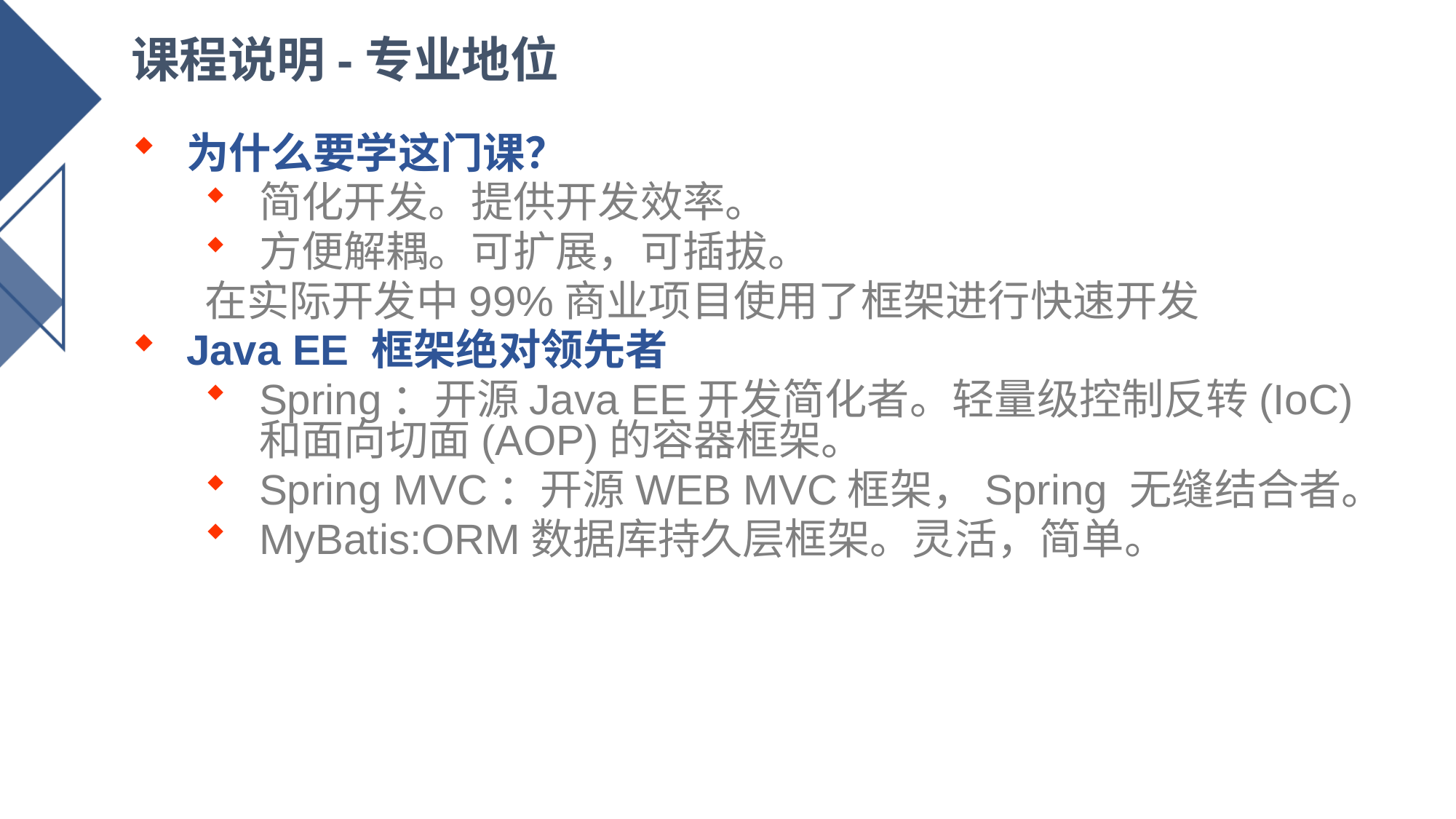

# 课程说明-专业地位

为什么要学这门课？
简化开发。提供开发效率。
方便解耦。可扩展，可插拔。
在实际开发中99%商业项目使用了框架进行快速开发
Java EE 框架绝对领先者
Spring：开源Java EE开发简化者。轻量级控制反转(IoC)和面向切面(AOP)的容器框架。
Spring MVC：开源WEB MVC框架，Spring 无缝结合者。
MyBatis:ORM数据库持久层框架。灵活，简单。